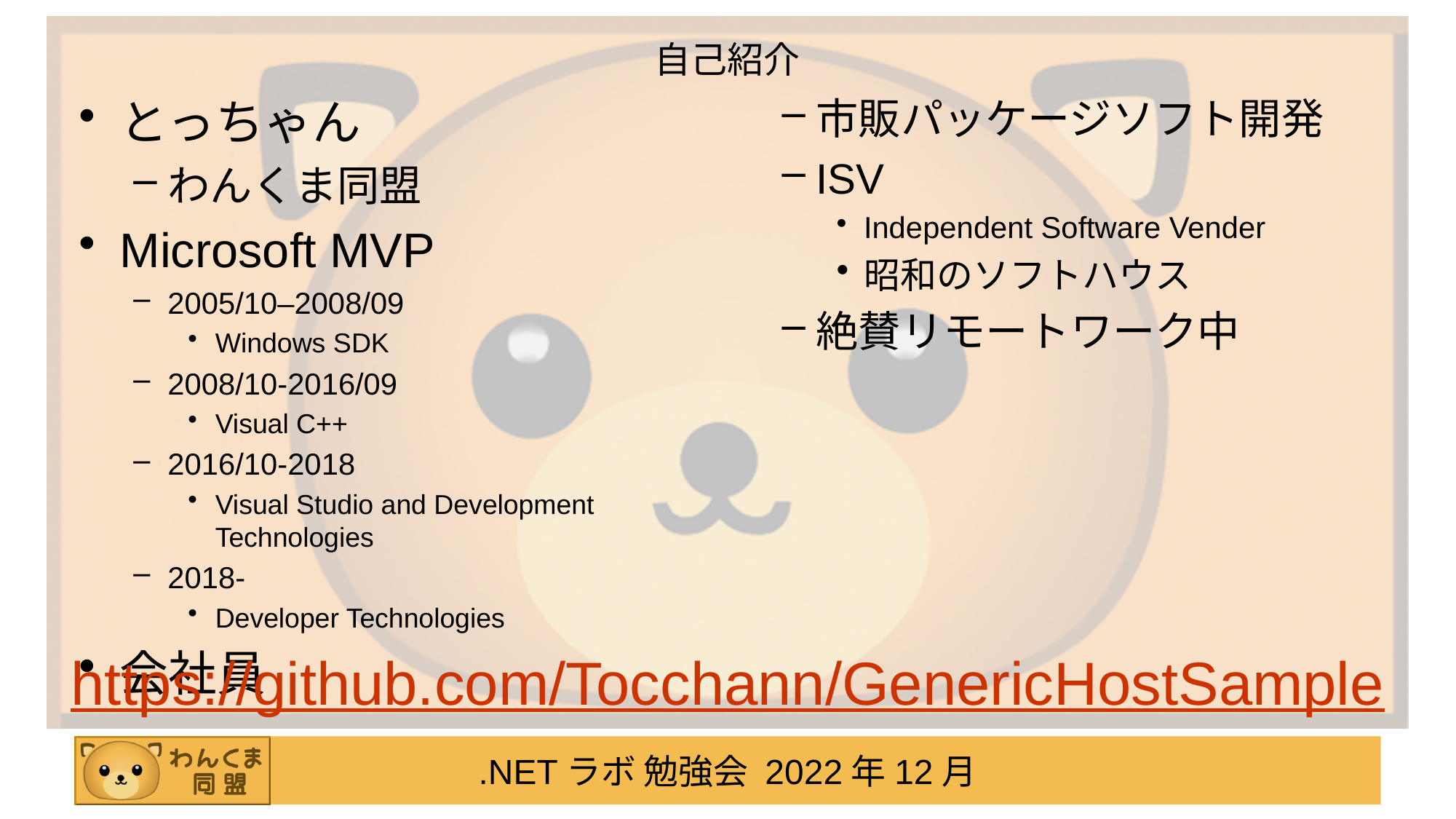

# 自己紹介
とっちゃん
わんくま同盟
Microsoft MVP
2005/10–2008/09
Windows SDK
2008/10-2016/09
Visual C++
2016/10-2018
Visual Studio and Development Technologies
2018-
Developer Technologies
会社員
市販パッケージソフト開発
ISV
Independent Software Vender
昭和のソフトハウス
絶賛リモートワーク中

https://github.com/Tocchann/GenericHostSample